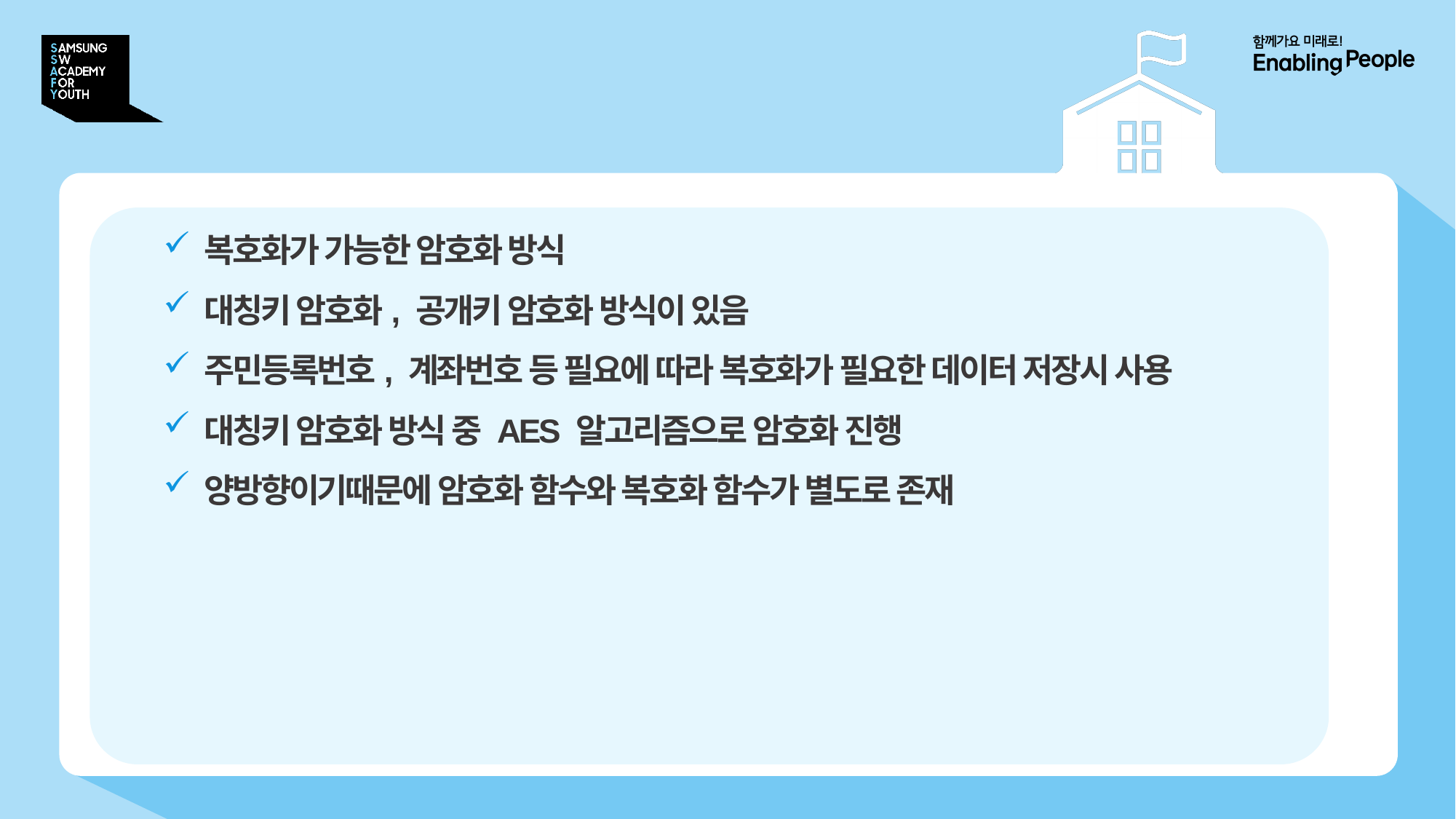

# 양방향 암호화

복호화가 가능한 암호화 방식
대칭키 암호화, 공개키 암호화 방식이 있음
주민등록번호, 계좌번호 등 필요에 따라 복호화가 필요한 데이터 저장시 사용
대칭키 암호화 방식 중 AES 알고리즘으로 암호화 진행
양방향이기때문에 암호화 함수와 복호화 함수가 별도로 존재